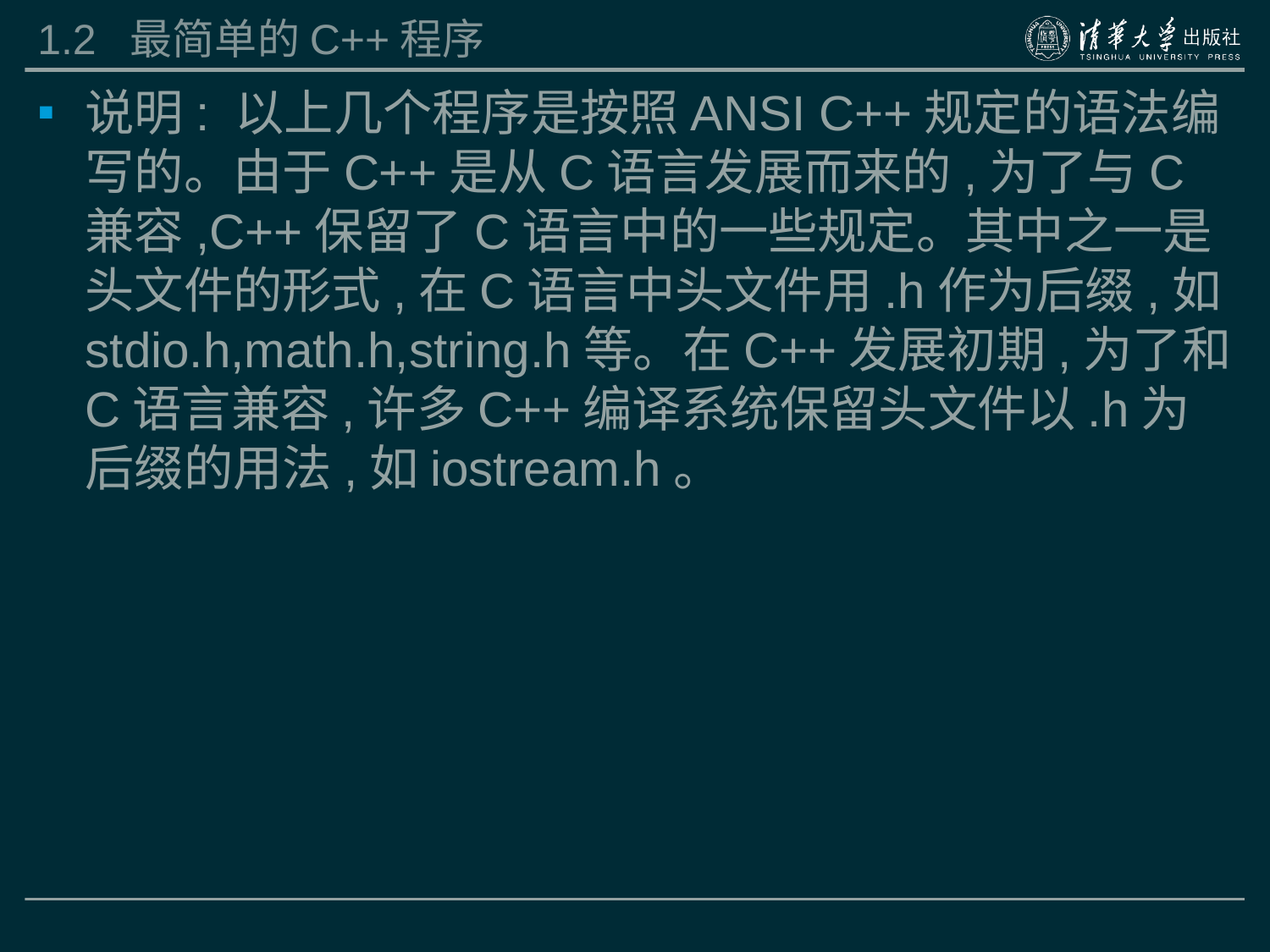

# 1.2  最简单的C++程序
说明: 以上几个程序是按照ANSI C++规定的语法编写的。由于C++是从C语言发展而来的,为了与C兼容,C++保留了C语言中的一些规定。其中之一是头文件的形式,在C语言中头文件用.h作为后缀,如stdio.h,math.h,string.h等。在C++发展初期,为了和C语言兼容,许多C++编译系统保留头文件以.h为后缀的用法,如iostream.h。